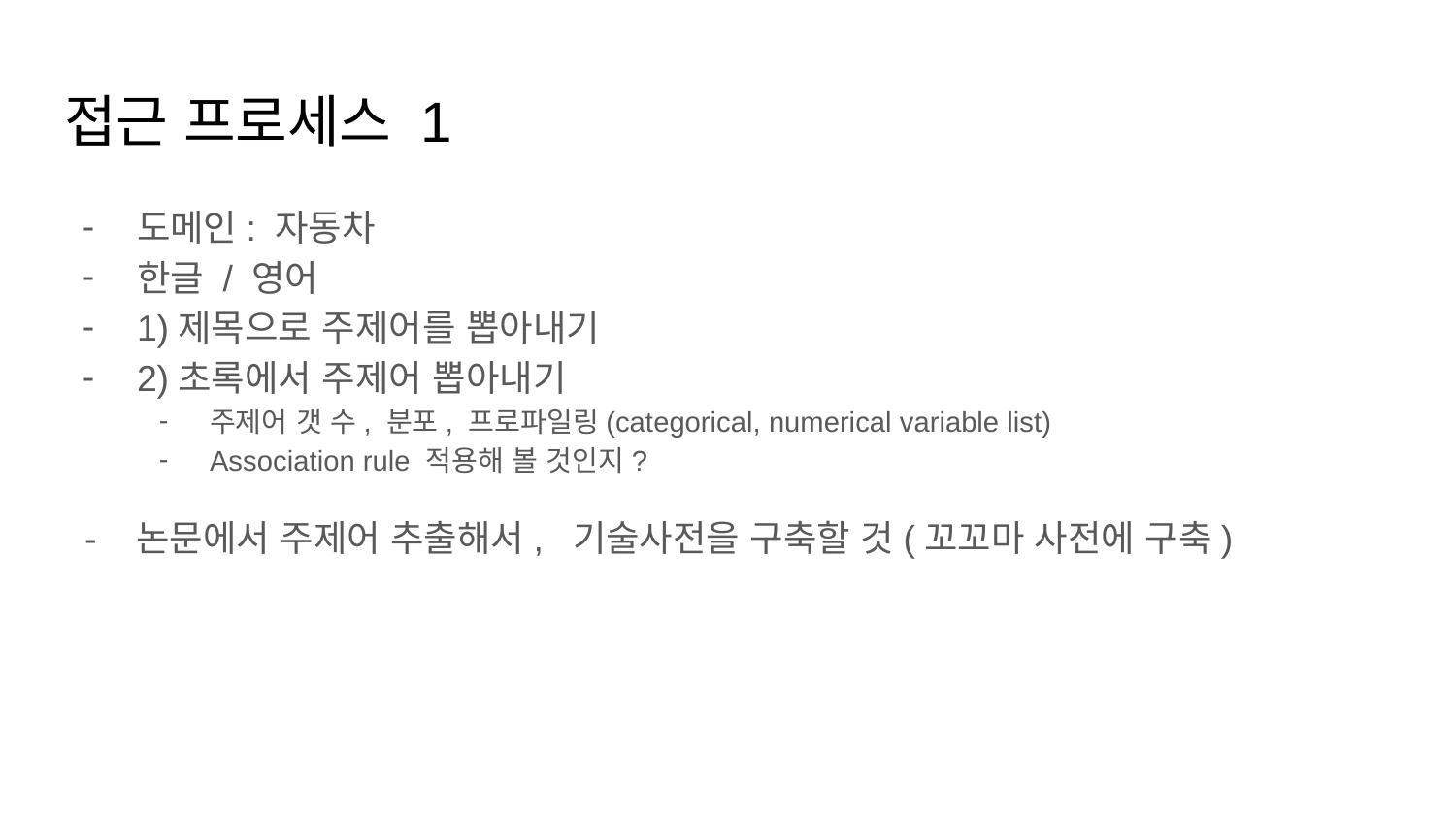

# 접근 프로세스 1
도메인: 자동차
한글 / 영어
1)제목으로 주제어를 뽑아내기
2)초록에서 주제어 뽑아내기
주제어 갯 수, 분포, 프로파일링(categorical, numerical variable list)
Association rule 적용해 볼 것인지?
  -   논문에서 주제어 추출해서,  기술사전을 구축할 것(꼬꼬마 사전에 구축)